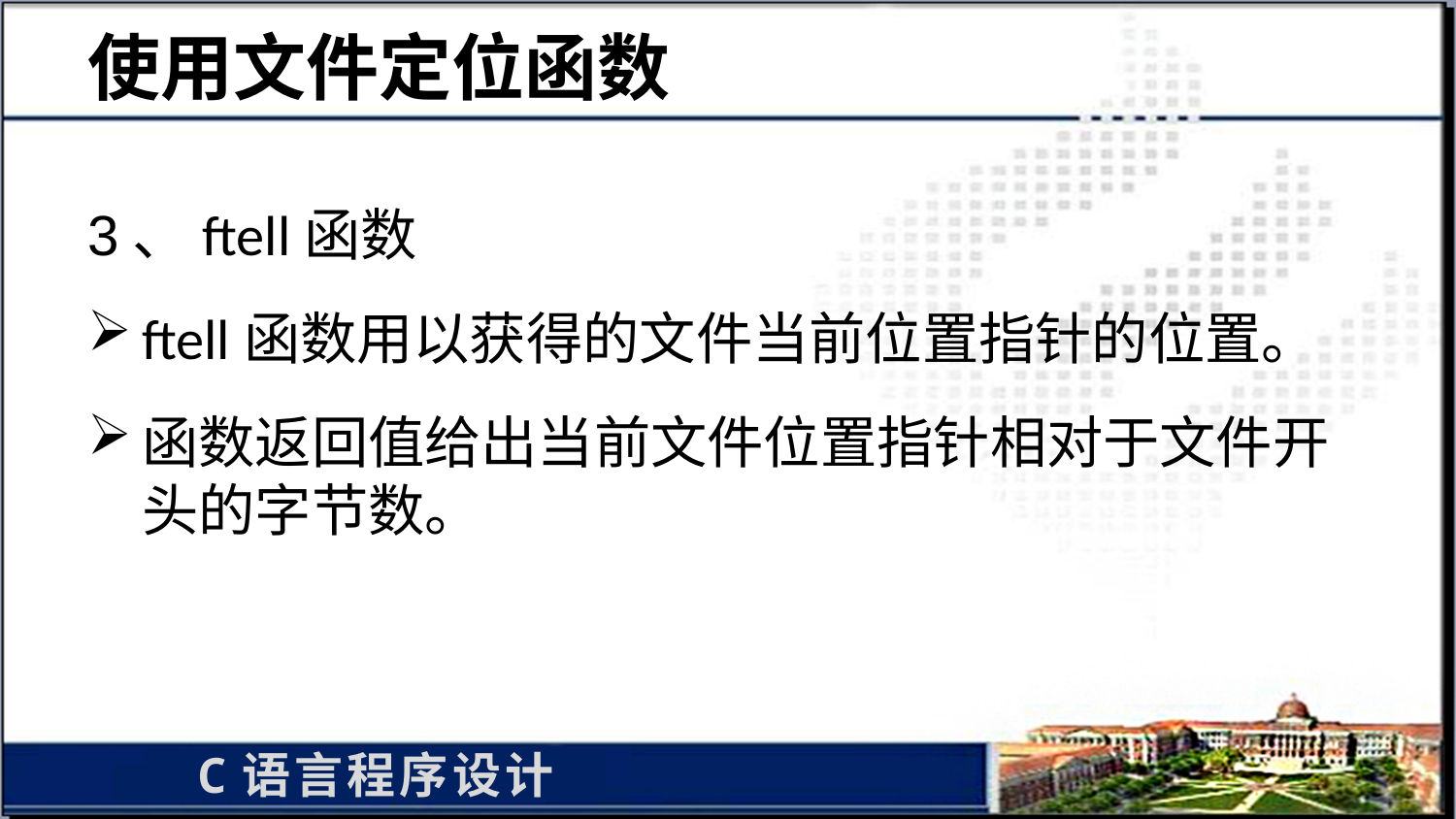

# 使用文件定位函数
3、ftell函数
ftell函数用以获得的文件当前位置指针的位置。
函数返回值给出当前文件位置指针相对于文件开头的字节数。